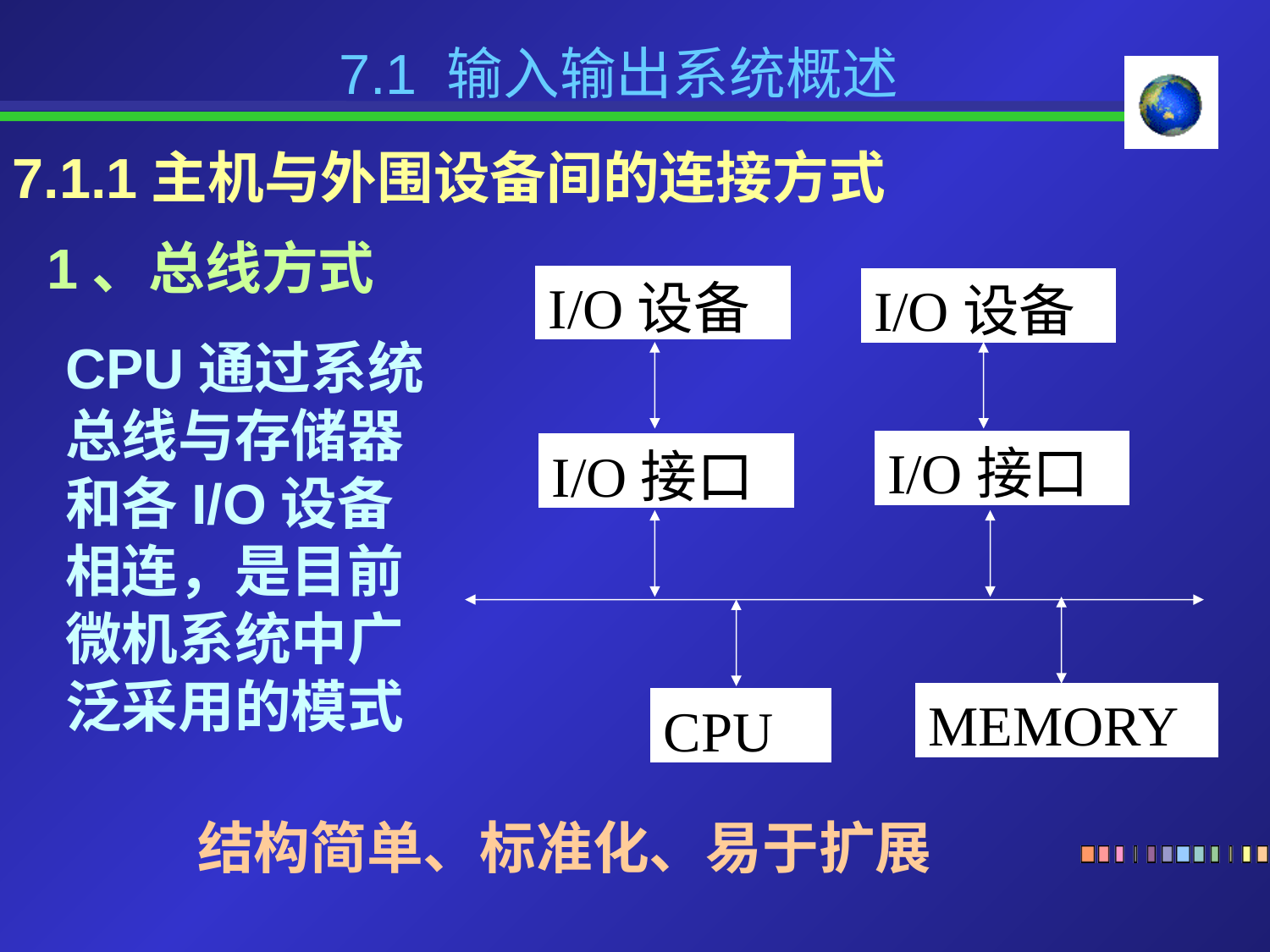

7.1 输入输出系统概述
7.1.1主机与外围设备间的连接方式
1、总线方式
I/O设备
I/O设备

I/O接口
I/O接口

MEMORY

CPU
CPU通过系统总线与存储器和各I/O设备相连，是目前微机系统中广泛采用的模式
结构简单、标准化、易于扩展
4